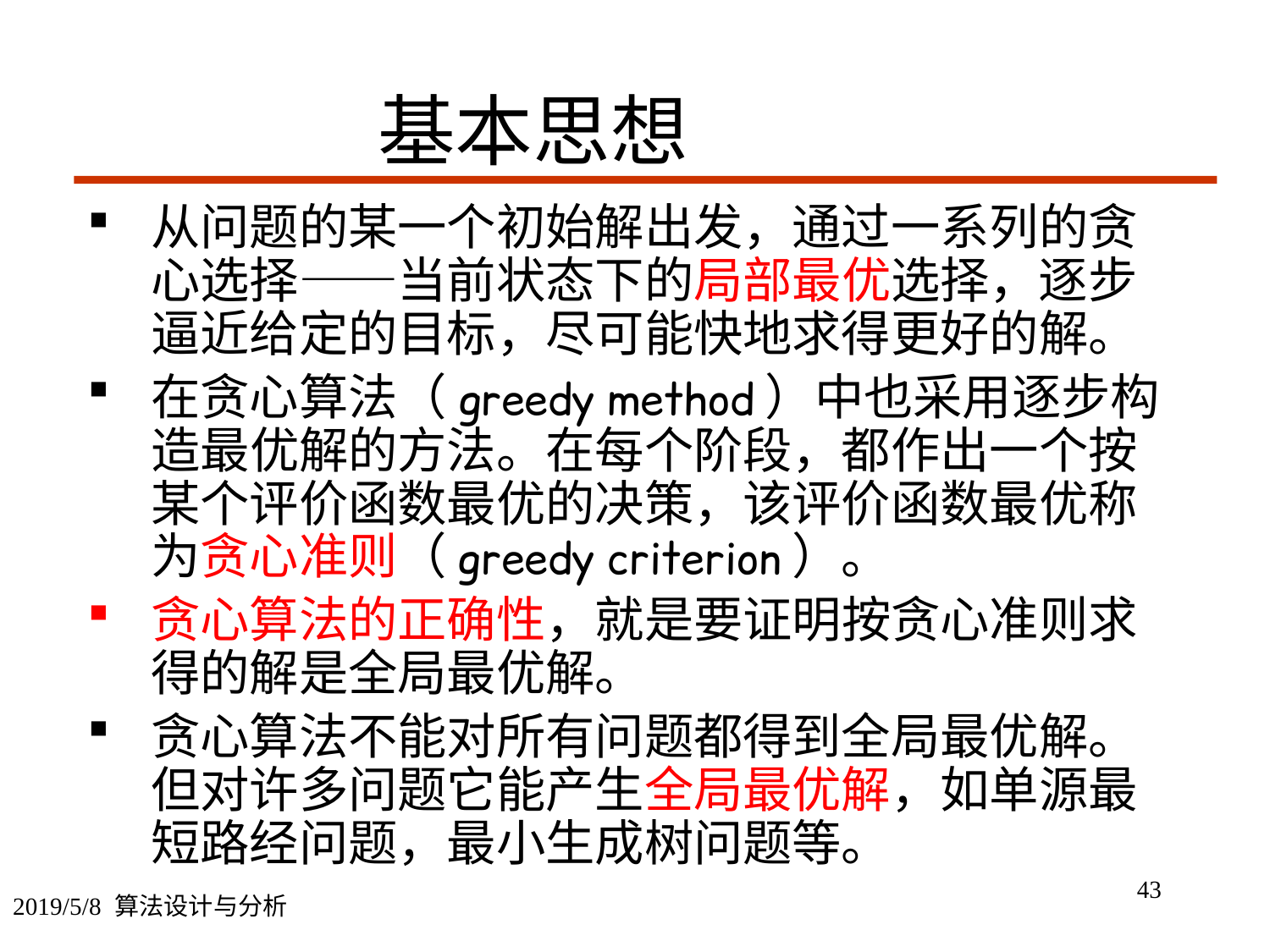

# 基本思想
从问题的某一个初始解出发，通过一系列的贪心选择——当前状态下的局部最优选择，逐步逼近给定的目标，尽可能快地求得更好的解。
在贪心算法（greedy method）中也采用逐步构造最优解的方法。在每个阶段，都作出一个按某个评价函数最优的决策，该评价函数最优称为贪心准则（greedy criterion）。
贪心算法的正确性，就是要证明按贪心准则求得的解是全局最优解。
贪心算法不能对所有问题都得到全局最优解。但对许多问题它能产生全局最优解，如单源最短路经问题，最小生成树问题等。
43
2019/5/8
算法设计与分析